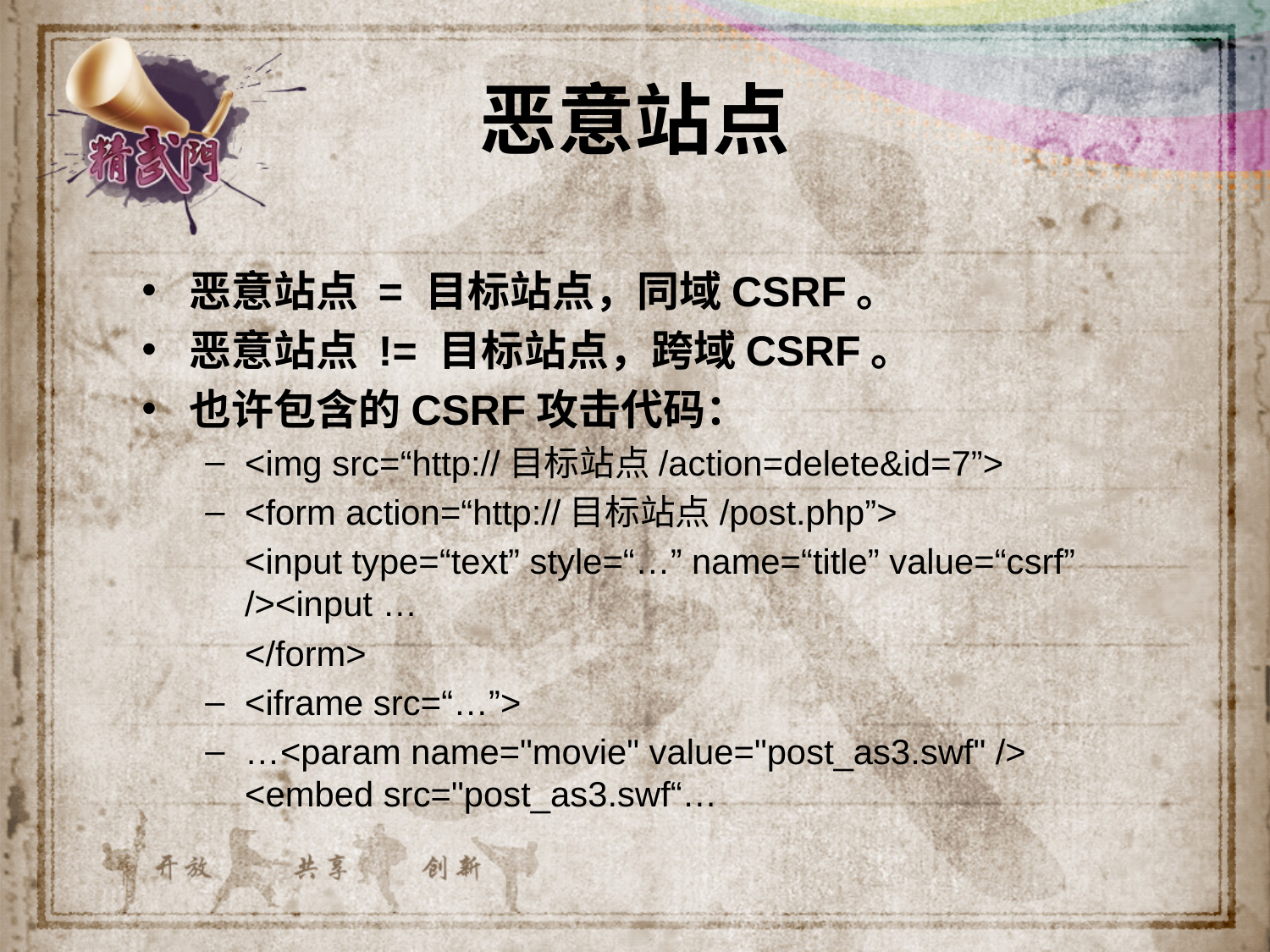

# 恶意站点
恶意站点 = 目标站点，同域CSRF。
恶意站点 != 目标站点，跨域CSRF。
也许包含的CSRF攻击代码：
<img src=“http://目标站点/action=delete&id=7”>
<form action=“http://目标站点/post.php”>
	<input type=“text” style=“…” name=“title” value=“csrf” /><input …
	</form>
<iframe src=“…”>
…<param name="movie" value="post_as3.swf" /> <embed src="post_as3.swf“…